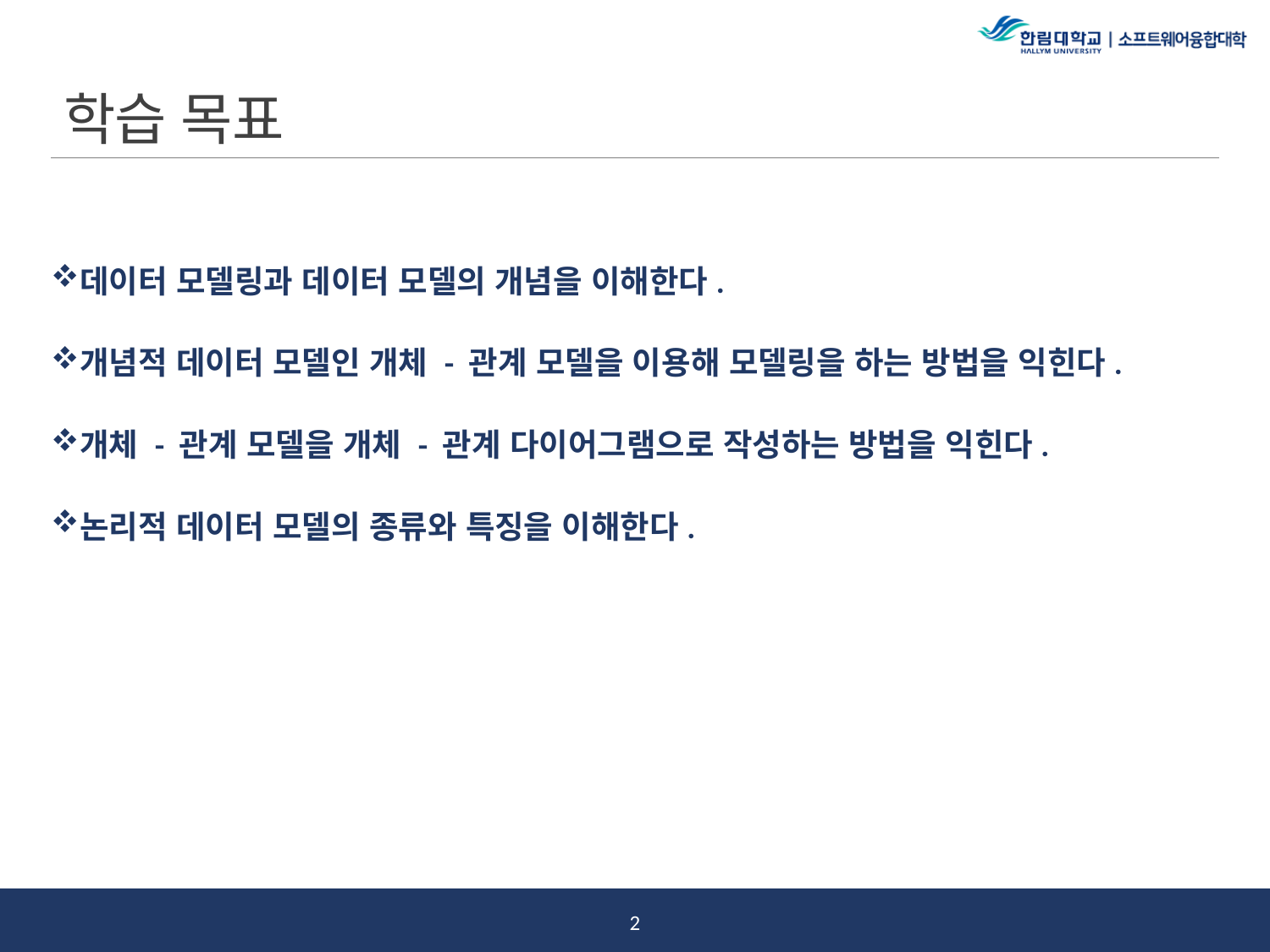

# 학습 목표

데이터 모델링과 데이터 모델의 개념을 이해한다.
개념적 데이터 모델인 개체 - 관계 모델을 이용해 모델링을 하는 방법을 익힌다.
개체 - 관계 모델을 개체 - 관계 다이어그램으로 작성하는 방법을 익힌다.
논리적 데이터 모델의 종류와 특징을 이해한다.
2